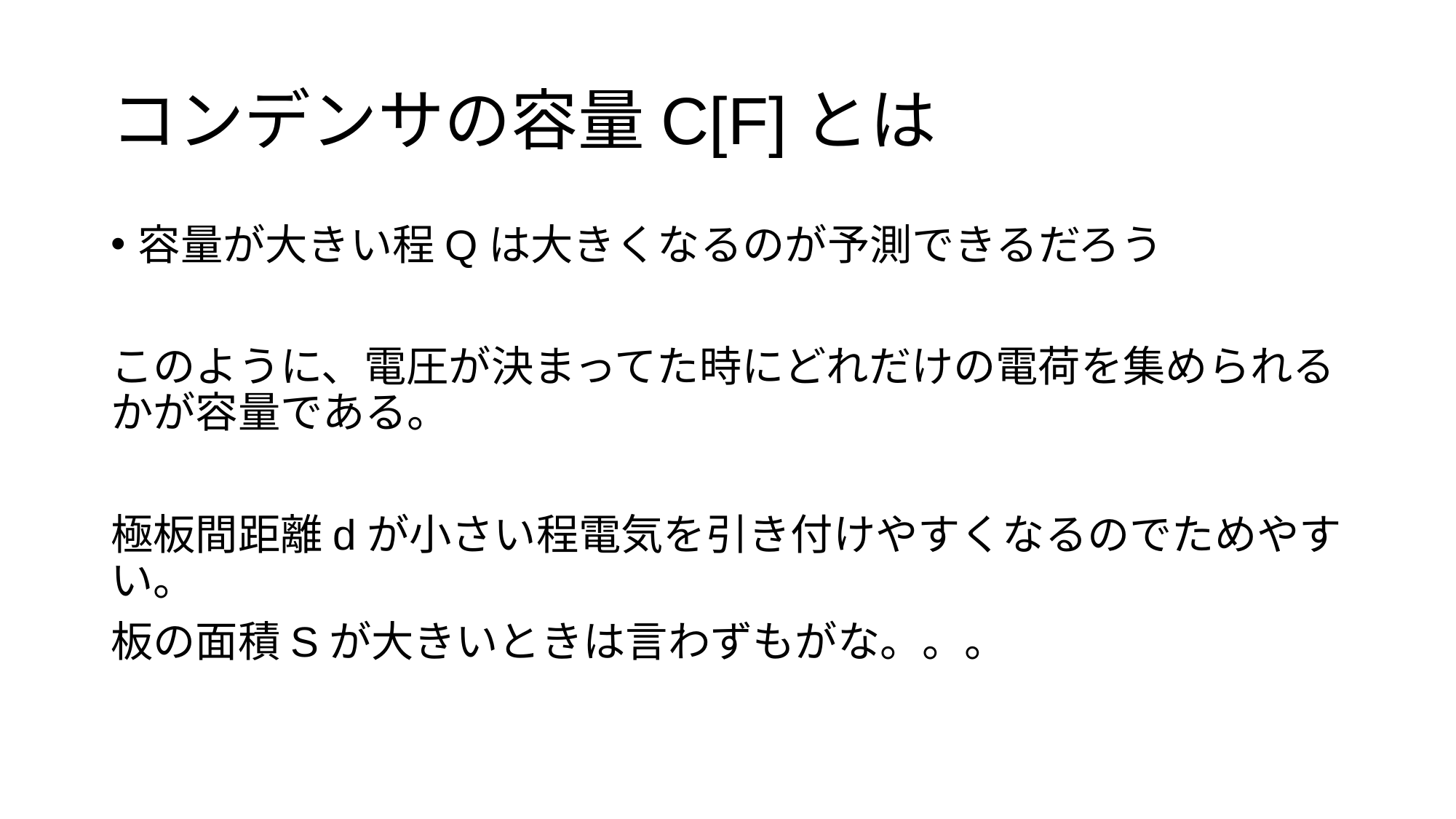

# コンデンサの容量C[F]とは
容量が大きい程Qは大きくなるのが予測できるだろう

このように、電圧が決まってた時にどれだけの電荷を集められるかが容量である。

極板間距離dが小さい程電気を引き付けやすくなるのでためやすい。
板の面積Sが大きいときは言わずもがな。。。